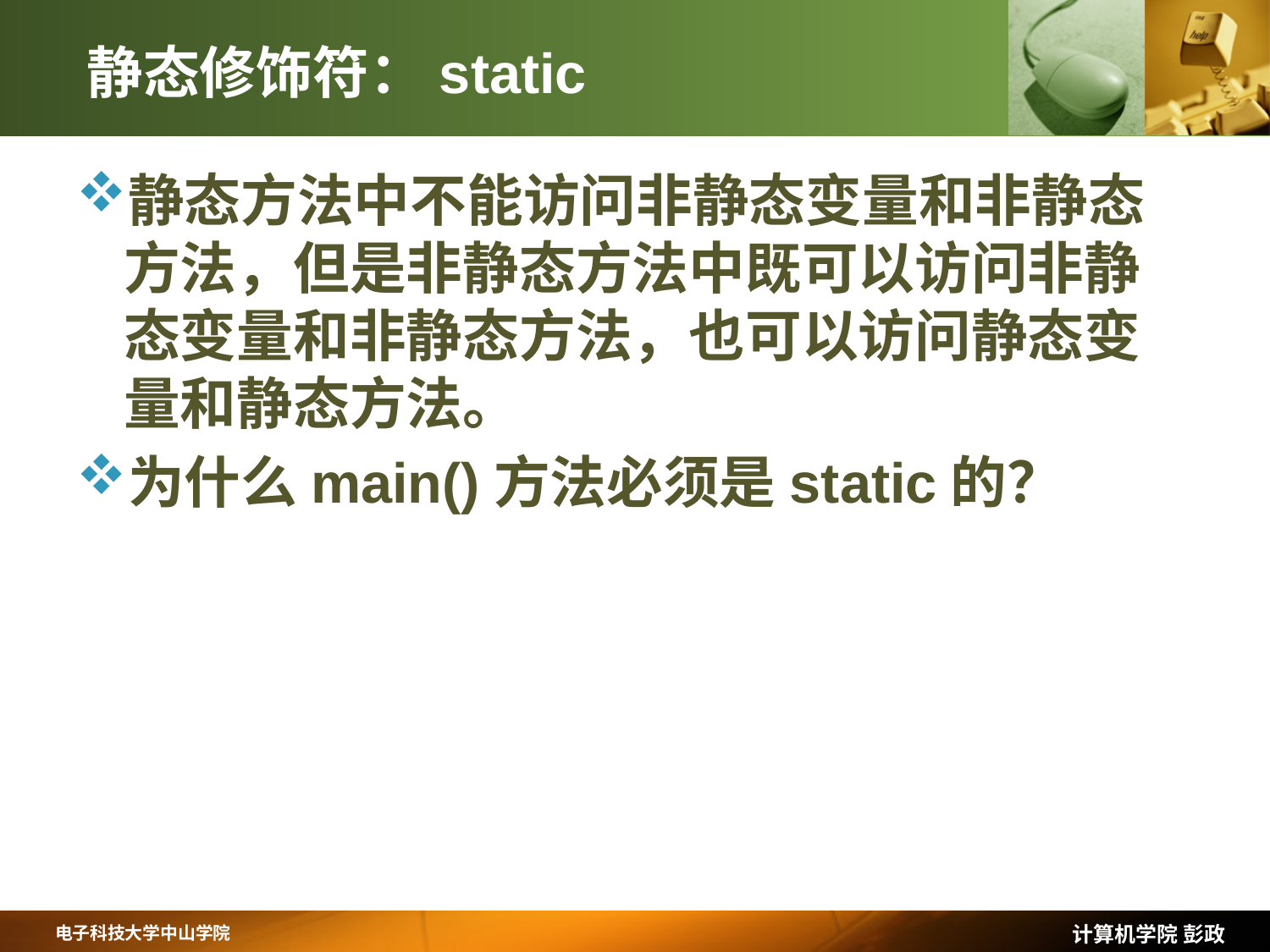

# 静态修饰符：static
静态方法中不能访问非静态变量和非静态方法，但是非静态方法中既可以访问非静态变量和非静态方法，也可以访问静态变量和静态方法。
为什么main()方法必须是static的？

计算机学院 彭政
电子科技大学中山学院